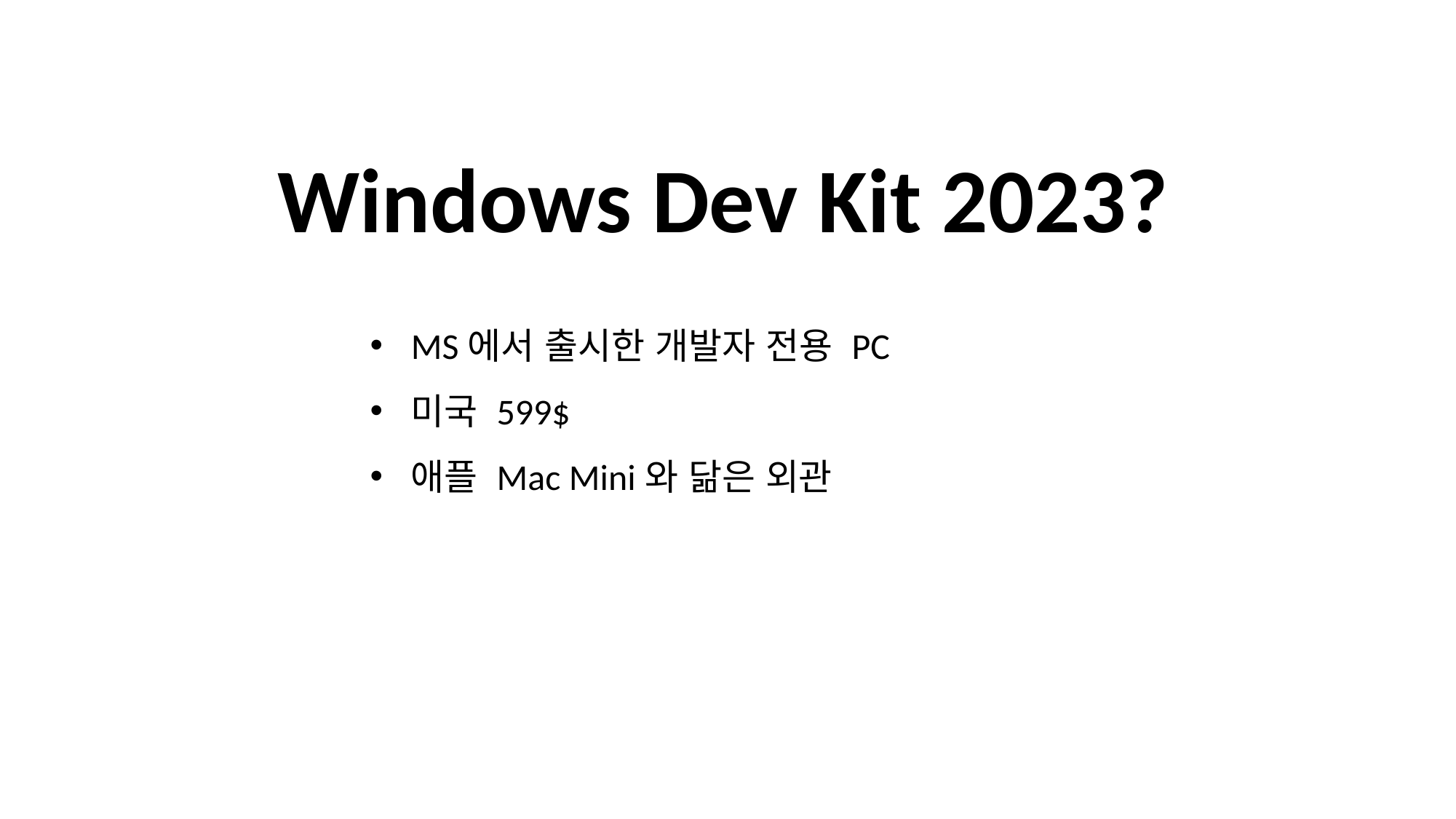

Windows Dev Kit 2023?
MS에서 출시한 개발자 전용 PC
미국 599$
애플 Mac Mini와 닮은 외관